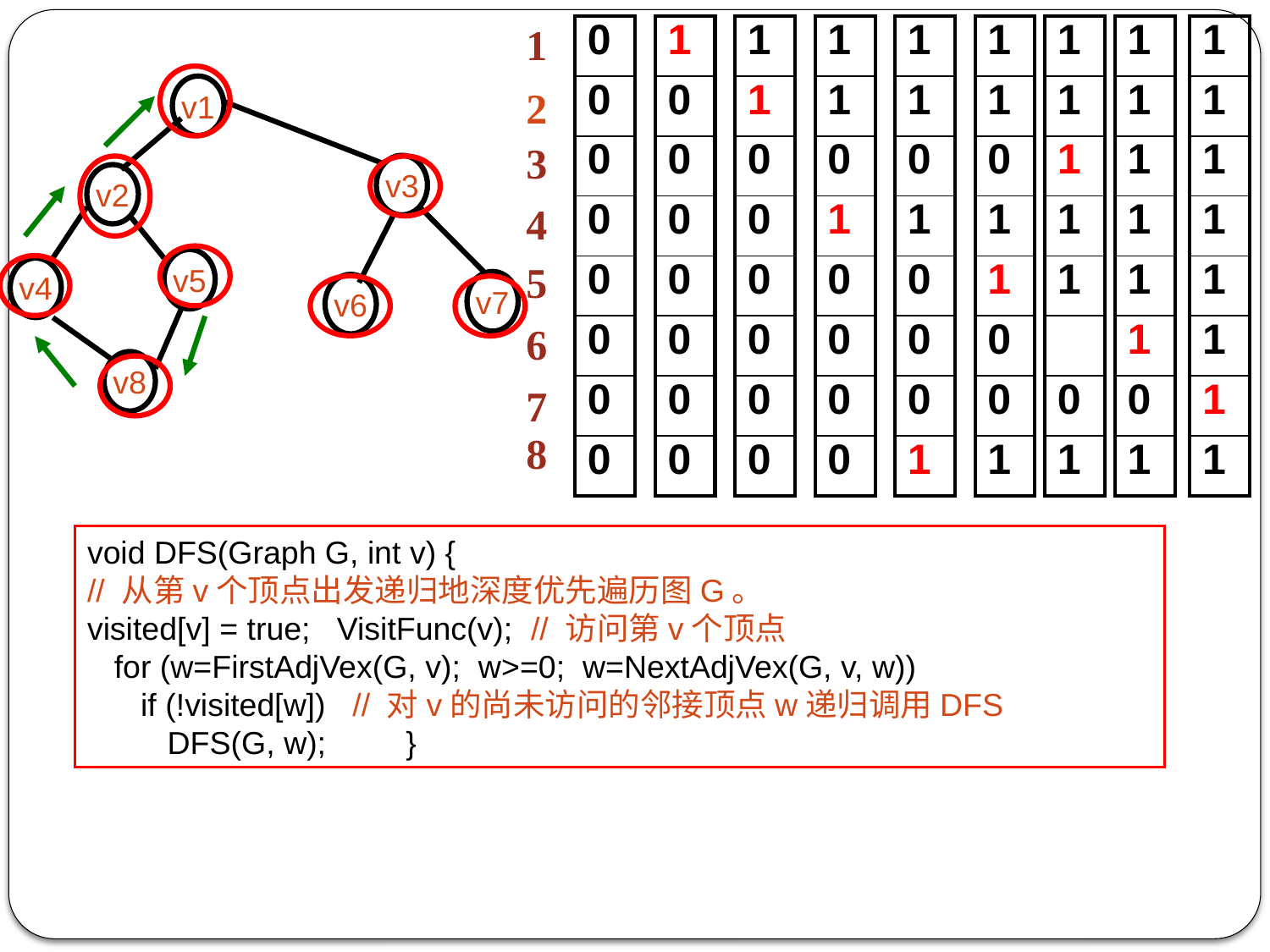

| 1 |
| --- |
| 2 |
| 3 |
| 4 |
| 5 |
| 6 7 8 |
| 0 |
| --- |
| 0 |
| 0 |
| 0 |
| 0 |
| 0 |
| 0 |
| 0 |
| 1 |
| --- |
| 0 |
| 0 |
| 0 |
| 0 |
| 0 |
| 0 |
| 0 |
| 1 |
| --- |
| 1 |
| 0 |
| 0 |
| 0 |
| 0 |
| 0 |
| 0 |
| 1 |
| --- |
| 1 |
| 0 |
| 1 |
| 0 |
| 0 |
| 0 |
| 0 |
| 1 |
| --- |
| 1 |
| 0 |
| 1 |
| 0 |
| 0 |
| 0 |
| 1 |
| 1 |
| --- |
| 1 |
| 0 |
| 1 |
| 1 |
| 0 |
| 0 |
| 1 |
| 1 |
| --- |
| 1 |
| 1 |
| 1 |
| 1 |
|  |
| 0 |
| 1 |
| 1 |
| --- |
| 1 |
| 1 |
| 1 |
| 1 |
| 1 |
| 0 |
| 1 |
| 1 |
| --- |
| 1 |
| 1 |
| 1 |
| 1 |
| 1 |
| 1 |
| 1 |

v1

v3
v2

v5
v4
v7
v6

v8

void DFS(Graph G, int v) {
// 从第v个顶点出发递归地深度优先遍历图G。
visited[v] = true;   VisitFunc(v);  // 访问第v个顶点
   for (w=FirstAdjVex(G, v);  w>=0;  w=NextAdjVex(G, v, w))
      if (!visited[w])   // 对v的尚未访问的邻接顶点w递归调用DFS
         DFS(G, w);         }